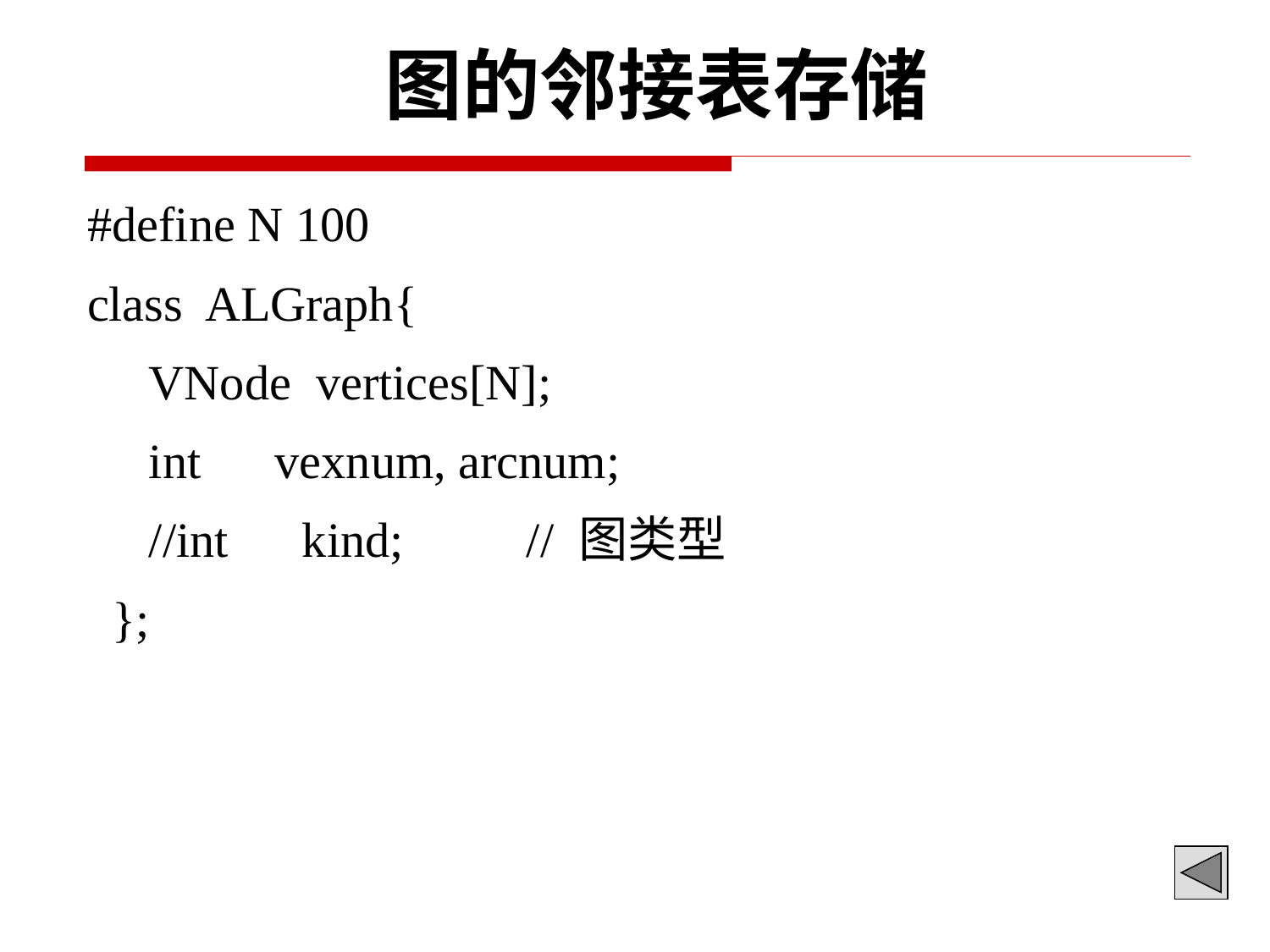

图的邻接表存储
#define N 100
class  ALGraph{
     VNode  vertices[N];
     int      vexnum, arcnum;
     //int      kind;          // 图类型
  };